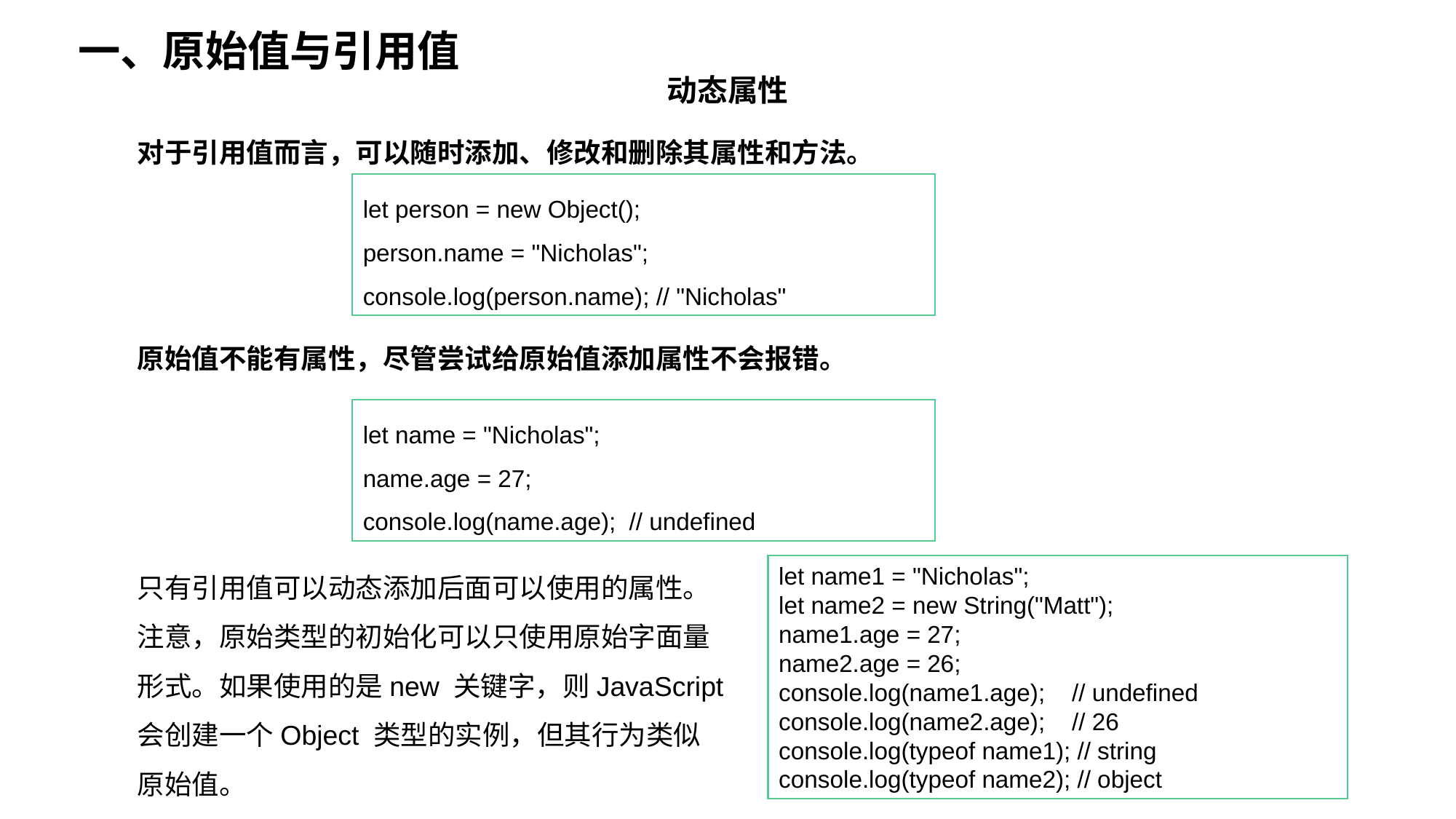

一、原始值与引用值
动态属性
对于引用值而言，可以随时添加、修改和删除其属性和方法。
let person = new Object();
person.name = "Nicholas";
console.log(person.name); // "Nicholas"
原始值不能有属性，尽管尝试给原始值添加属性不会报错。
let name = "Nicholas";
name.age = 27;
console.log(name.age);  // undefined
只有引用值可以动态添加后面可以使用的属性。注意，原始类型的初始化可以只使用原始字面量形式。如果使用的是new 关键字，则JavaScript会创建一个Object 类型的实例，但其行为类似原始值。
let name1 = "Nicholas";
let name2 = new String("Matt");
name1.age = 27;
name2.age = 26;
console.log(name1.age);    // undefined
console.log(name2.age);    // 26
console.log(typeof name1); // string
console.log(typeof name2); // object